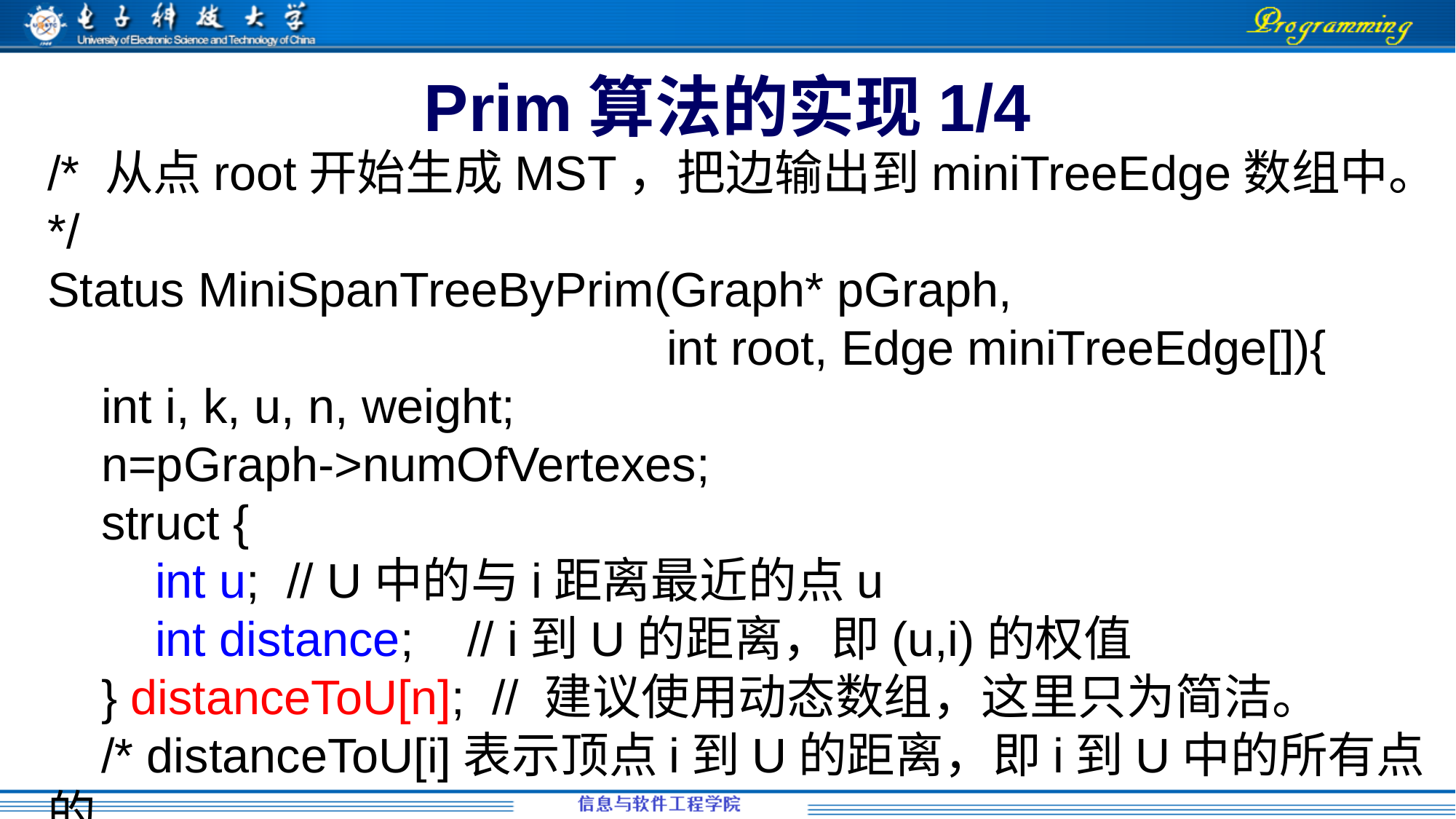

# Prim算法的实现1/4
/* 从点root开始生成MST，把边输出到miniTreeEdge数组中。*/
Status MiniSpanTreeByPrim(Graph* pGraph,
                                              int root, Edge miniTreeEdge[]){
    int i, k, u, n, weight;
    n=pGraph->numOfVertexes;
    struct {
        int u;  // U中的与i距离最近的点u
        int distance;    // i到U的距离，即(u,i)的权值
    } distanceToU[n];  // 建议使用动态数组，这里只为简洁。
    /* distanceToU[i]表示顶点i到U的距离，即i到U中的所有点的
     * 最小权值。当i在U中时，其distance用0表示。 */